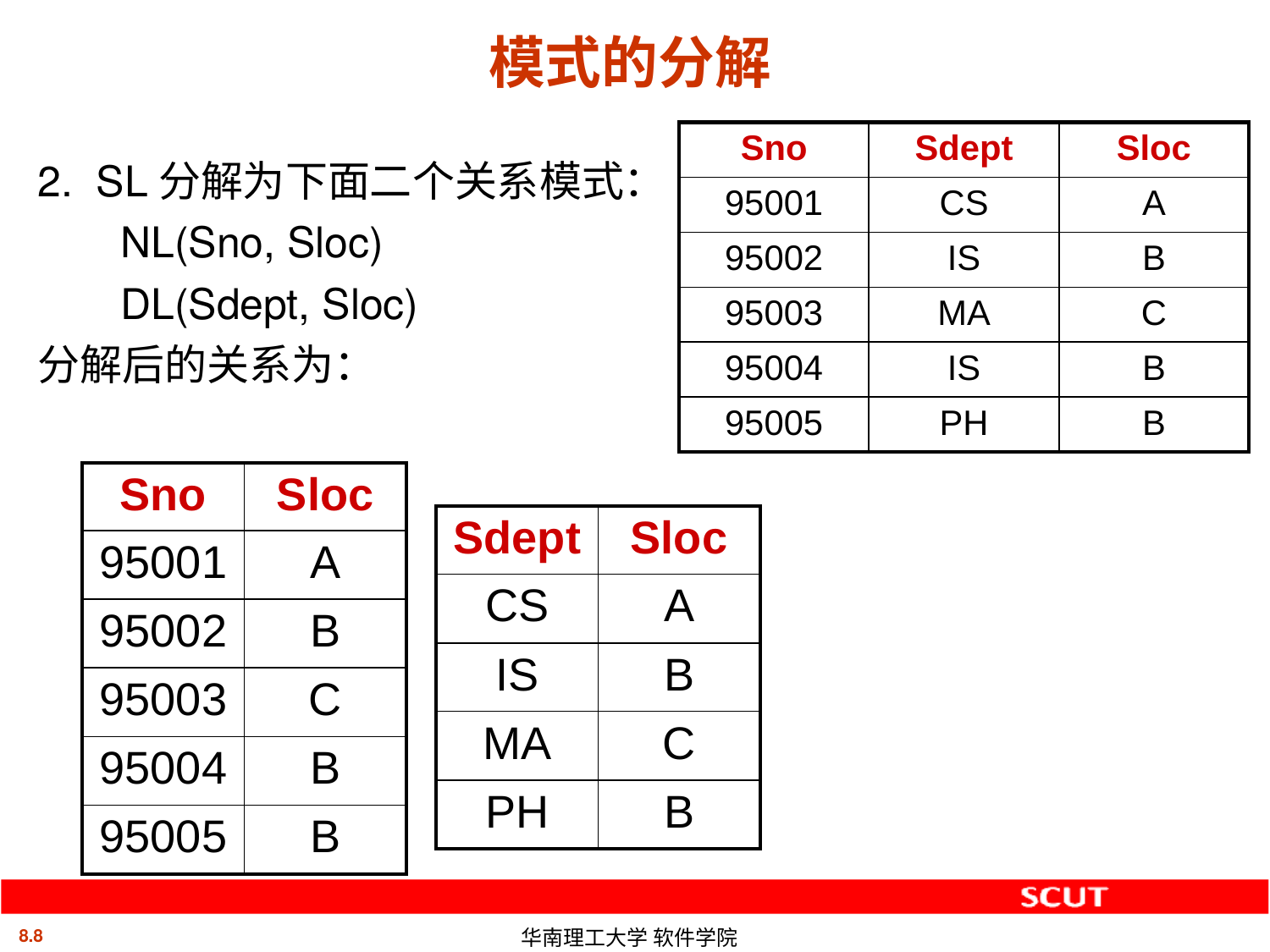

# 模式的分解
| Sno | Sdept | Sloc |
| --- | --- | --- |
| 95001 | CS | A |
| 95002 | IS | B |
| 95003 | MA | C |
| 95004 | IS | B |
| 95005 | PH | B |
2.  SL分解为下面二个关系模式：
       NL(Sno, Sloc)
       DL(Sdept, Sloc)
分解后的关系为：
| Sno | Sloc |
| --- | --- |
| 95001 | A |
| 95002 | B |
| 95003 | C |
| 95004 | B |
| 95005 | B |
| Sdept | Sloc |
| --- | --- |
| CS | A |
| IS | B |
| MA | C |
| PH | B |